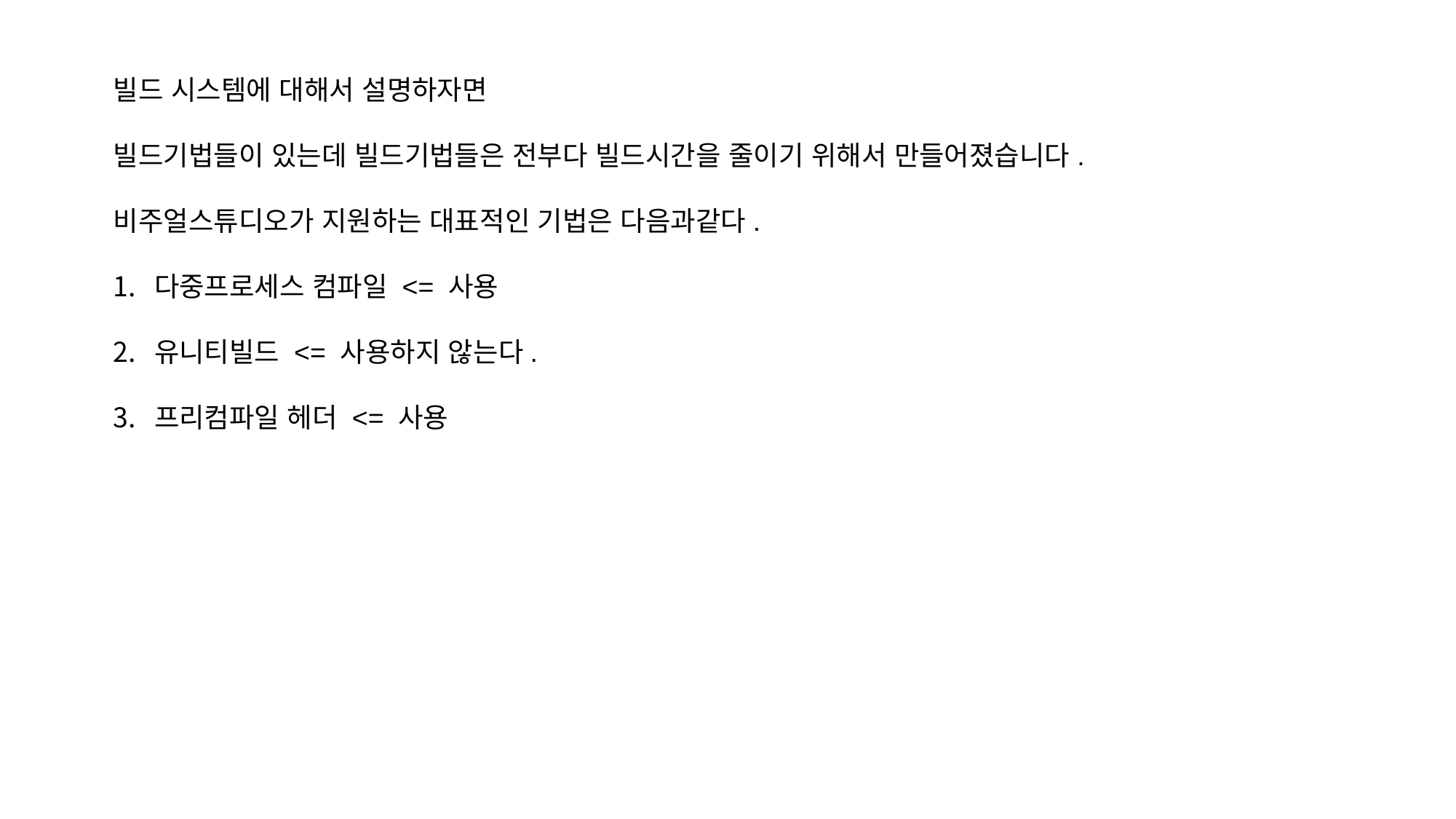

빌드 시스템에 대해서 설명하자면

빌드기법들이 있는데 빌드기법들은 전부다 빌드시간을 줄이기 위해서 만들어졌습니다.

비주얼스튜디오가 지원하는 대표적인 기법은 다음과같다.

다중프로세스 컴파일 <= 사용

유니티빌드 <= 사용하지 않는다.

프리컴파일 헤더 <= 사용